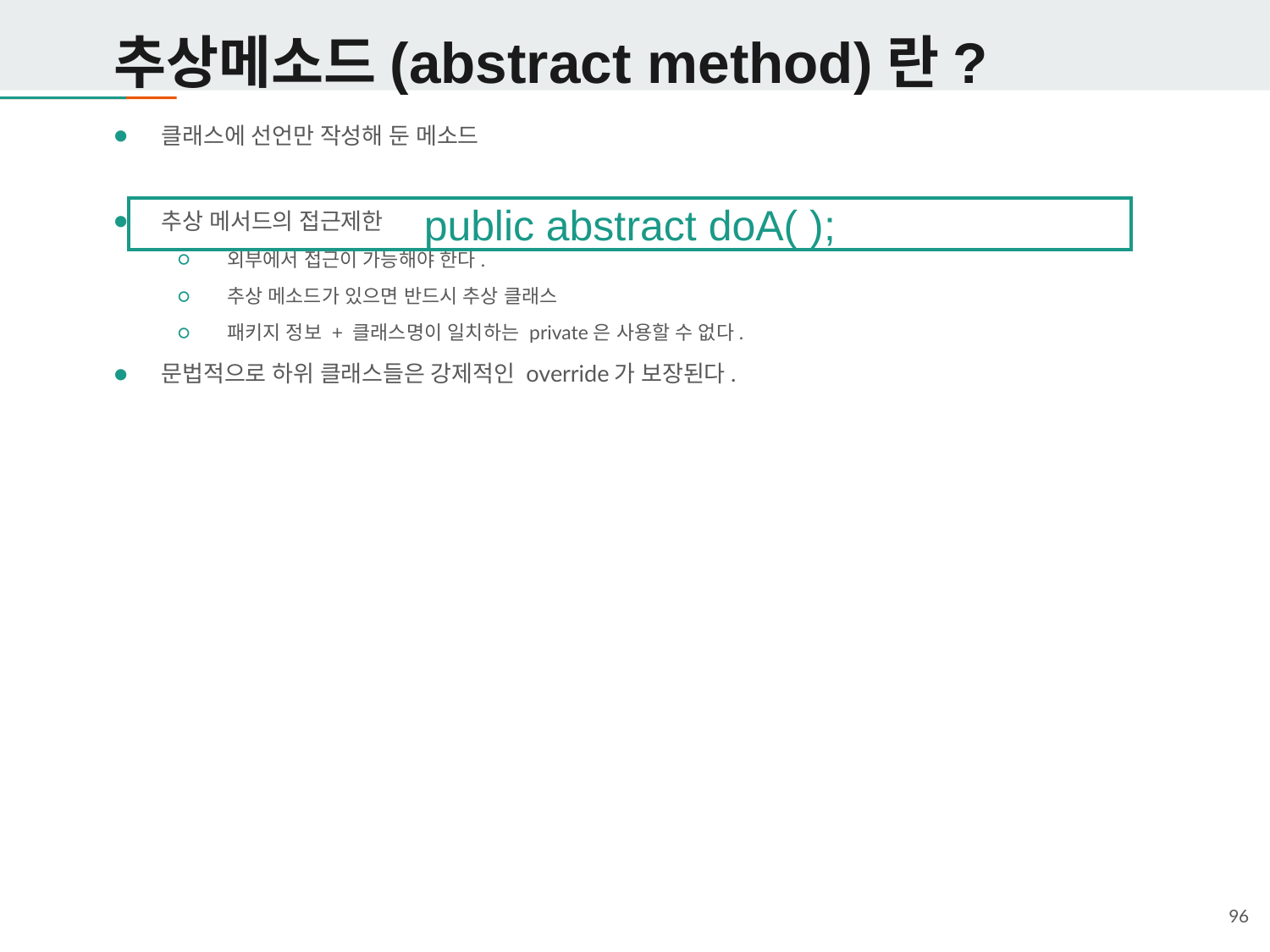

# 추상메소드(abstract method)란?
클래스에 선언만 작성해 둔 메소드

추상 메서드의 접근제한
 외부에서 접근이 가능해야 한다.
 추상 메소드가 있으면 반드시 추상 클래스
 패키지 정보 + 클래스명이 일치하는 private은 사용할 수 없다.
문법적으로 하위 클래스들은 강제적인 override가 보장된다.

public abstract doA( );
96